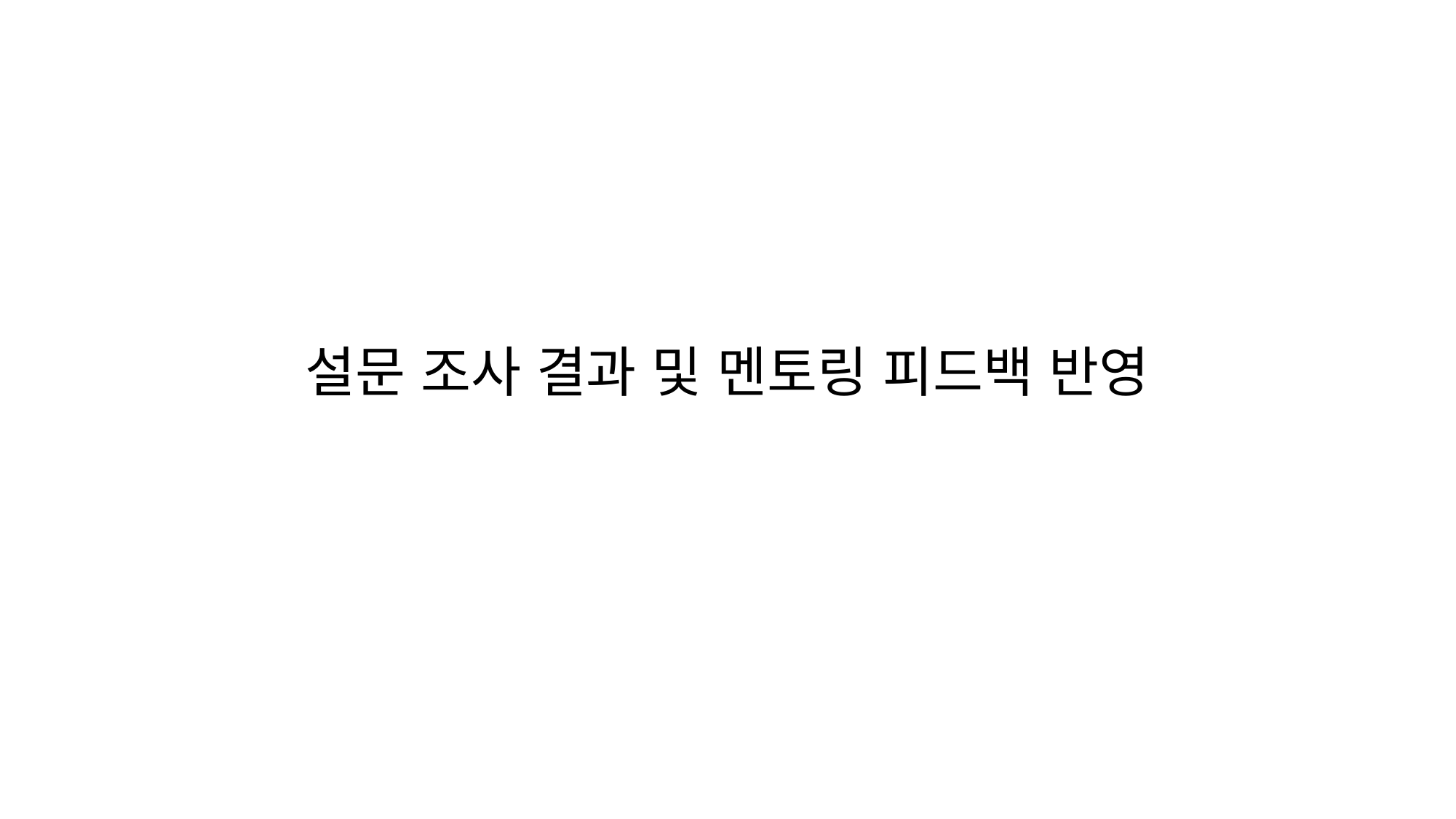

설문 조사 결과 및 멘토링 피드백 반영